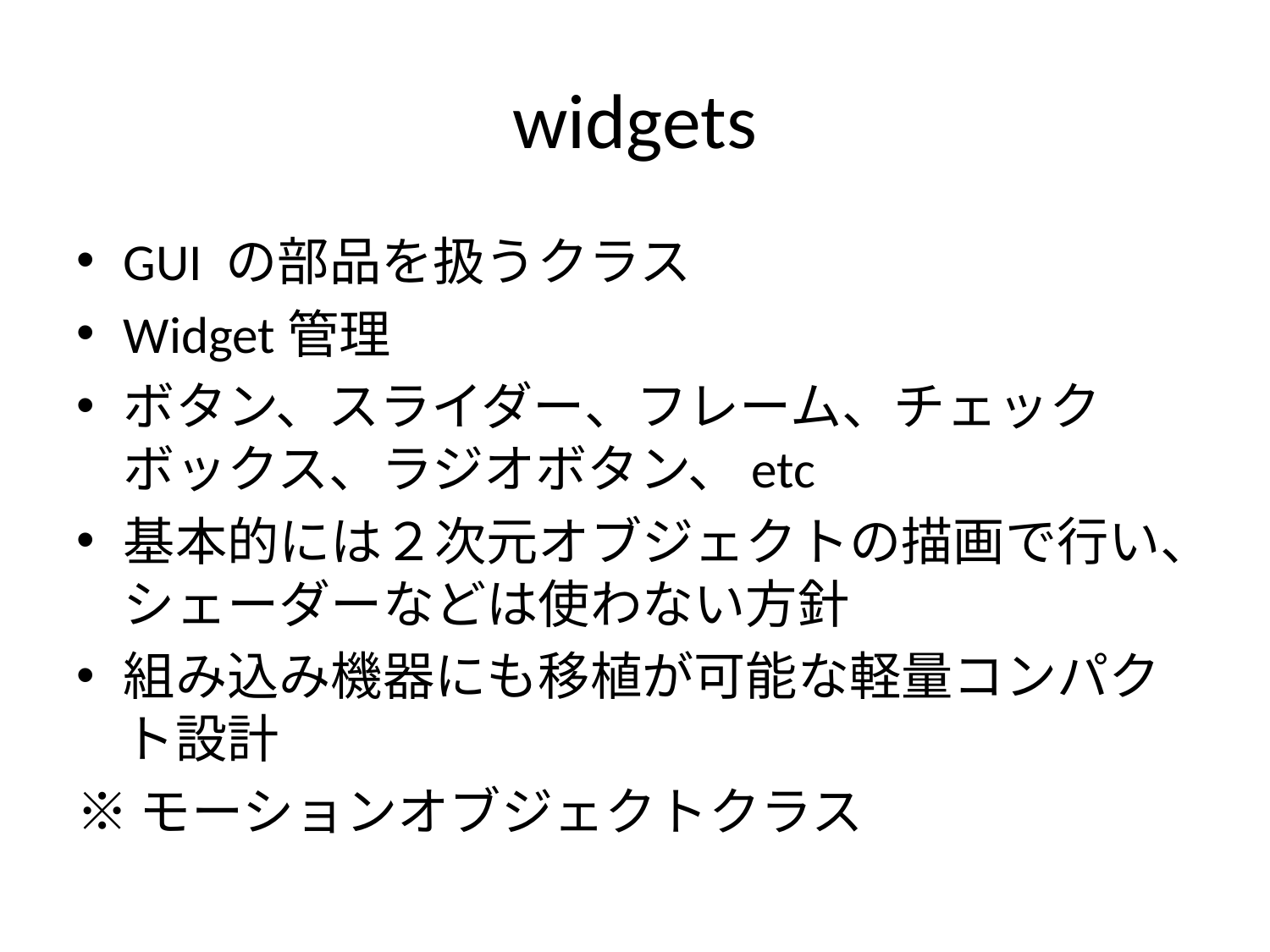

# widgets
GUI の部品を扱うクラス
Widget管理
ボタン、スライダー、フレーム、チェックボックス、ラジオボタン、etc
基本的には２次元オブジェクトの描画で行い、シェーダーなどは使わない方針
組み込み機器にも移植が可能な軽量コンパクト設計
※モーションオブジェクトクラス